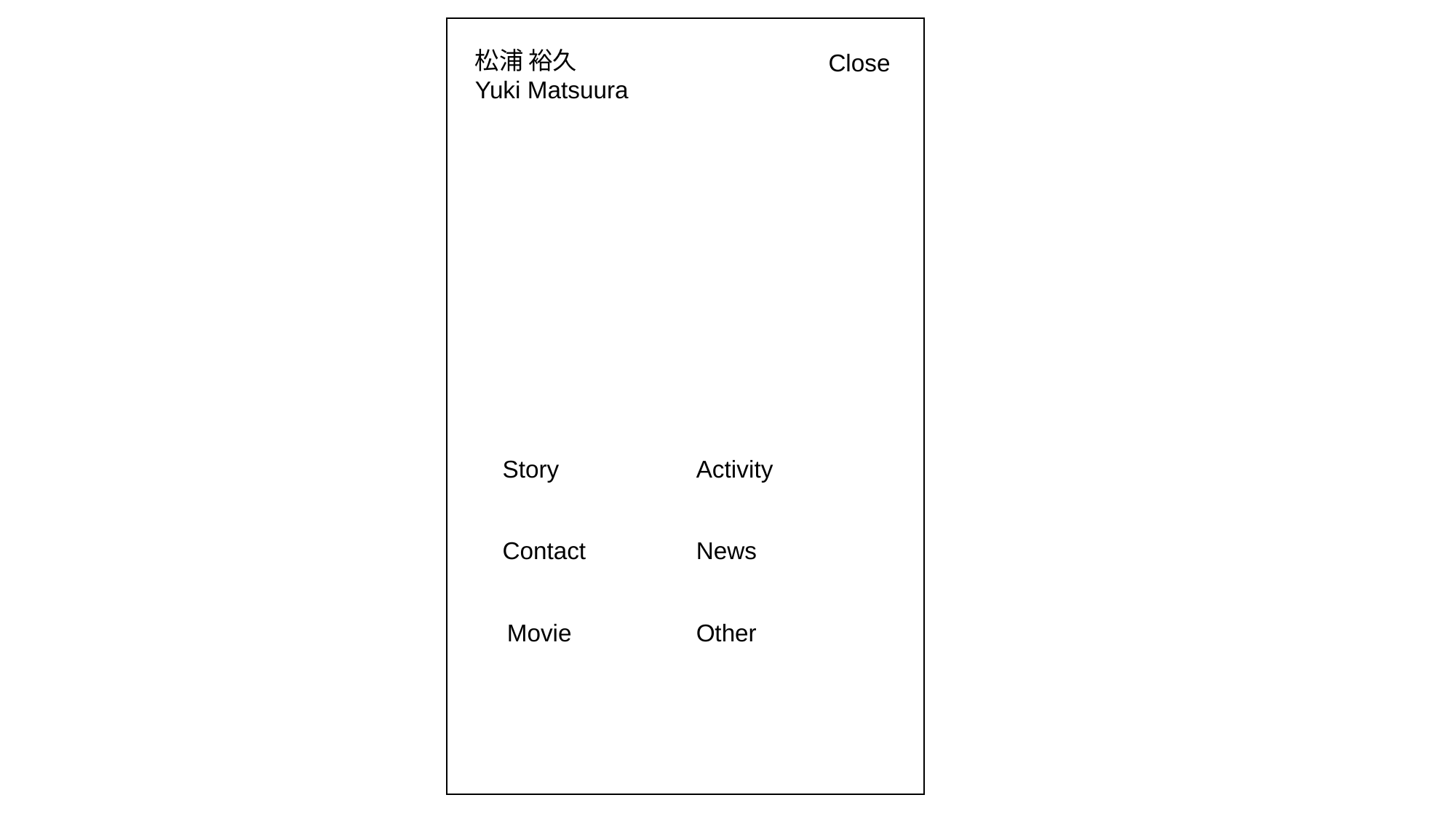

松浦 裕久
Yuki Matsuura
Close
Story
Activity
Contact
News
Movie
Other